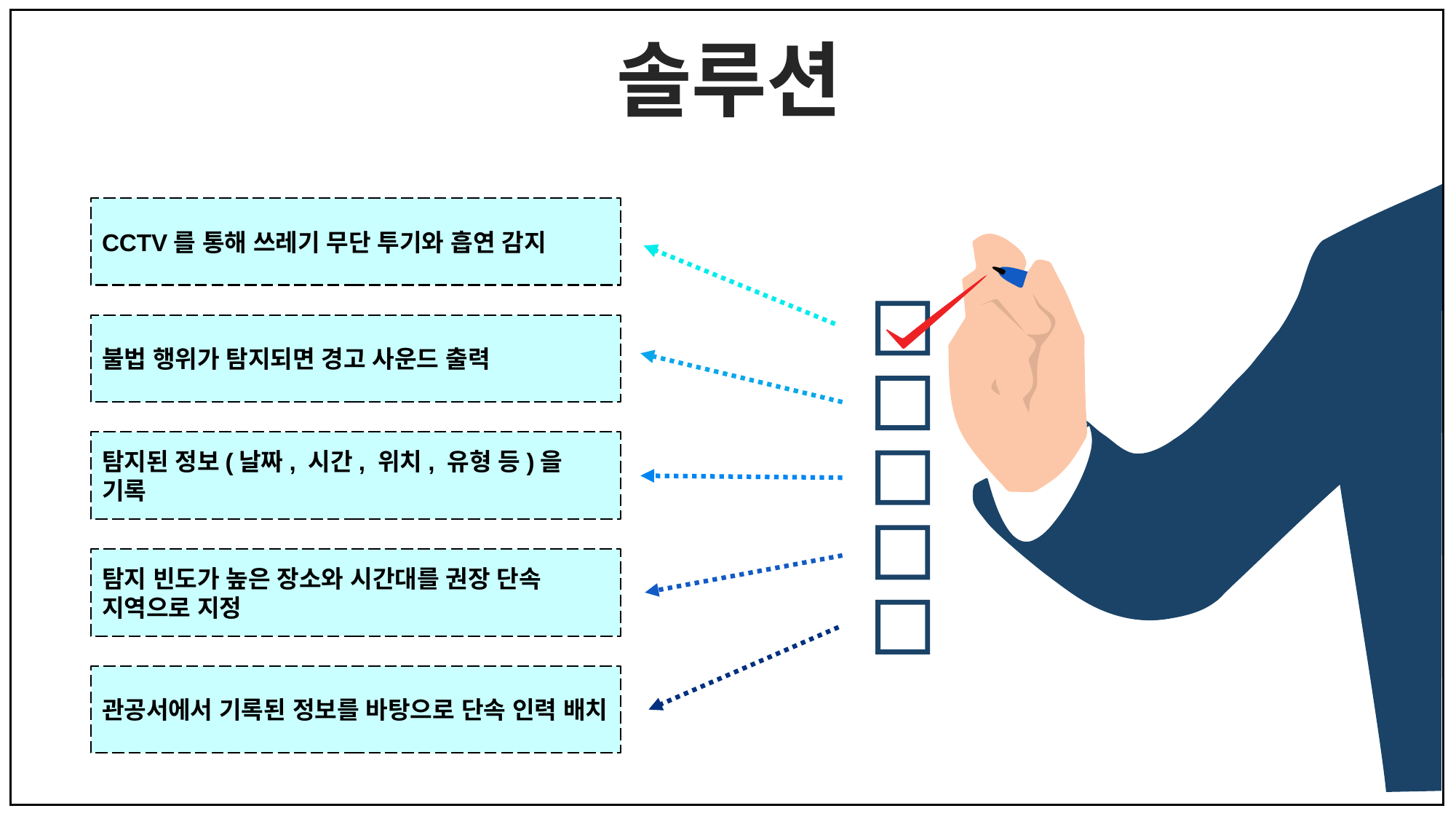

솔루션

CCTV를 통해 쓰레기 무단 투기와 흡연 감지
불법 행위가 탐지되면 경고 사운드 출력
탐지된 정보(날짜, 시간, 위치, 유형 등)을 기록
탐지 빈도가 높은 장소와 시간대를 권장 단속 지역으로 지정
관공서에서 기록된 정보를 바탕으로 단속 인력 배치